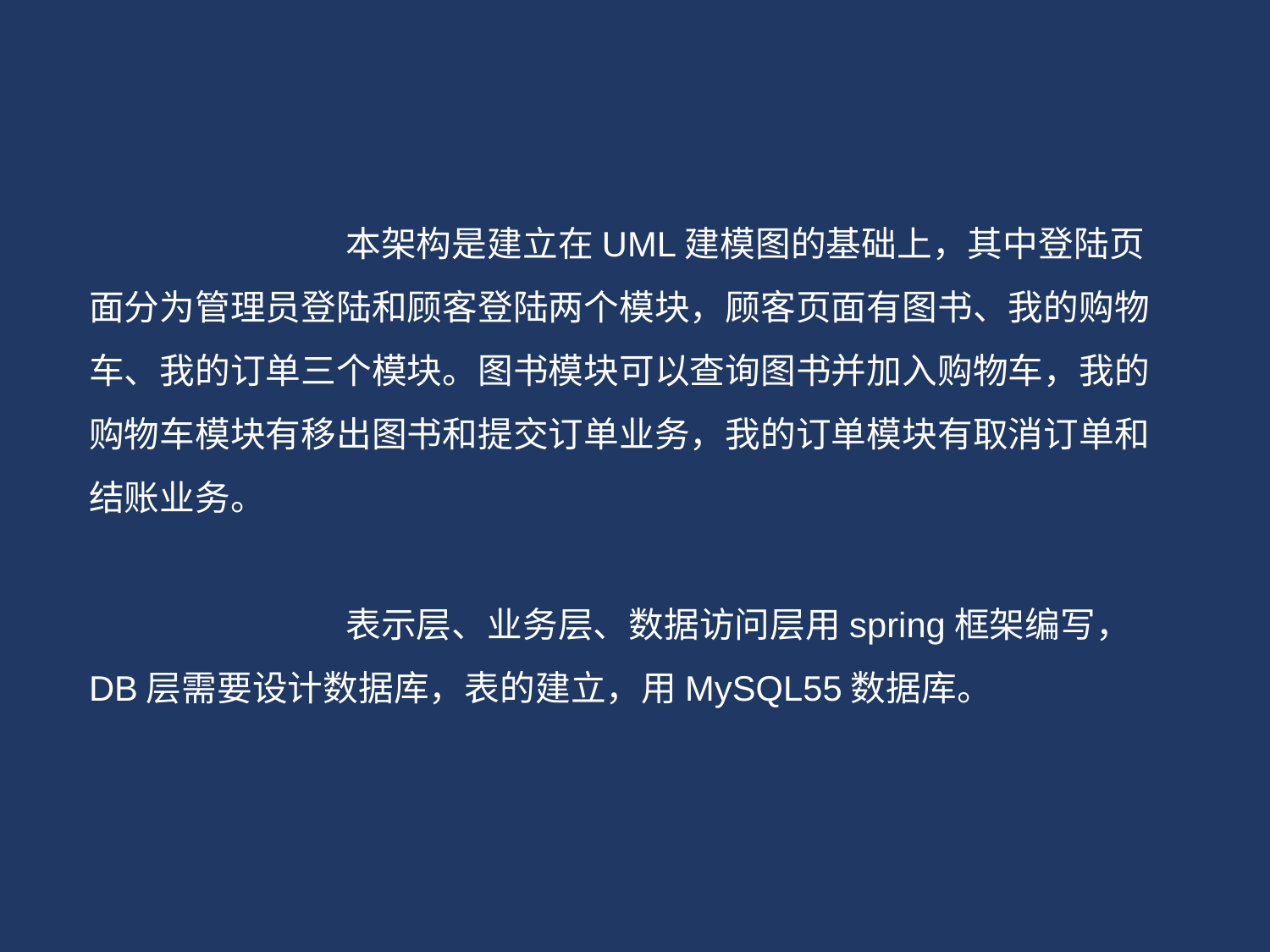

本架构是建立在UML建模图的基础上，其中登陆页面分为管理员登陆和顾客登陆两个模块，顾客页面有图书、我的购物车、我的订单三个模块。图书模块可以查询图书并加入购物车，我的购物车模块有移出图书和提交订单业务，我的订单模块有取消订单和结账业务。

	表示层、业务层、数据访问层用spring框架编写，DB层需要设计数据库，表的建立，用MySQL55数据库。